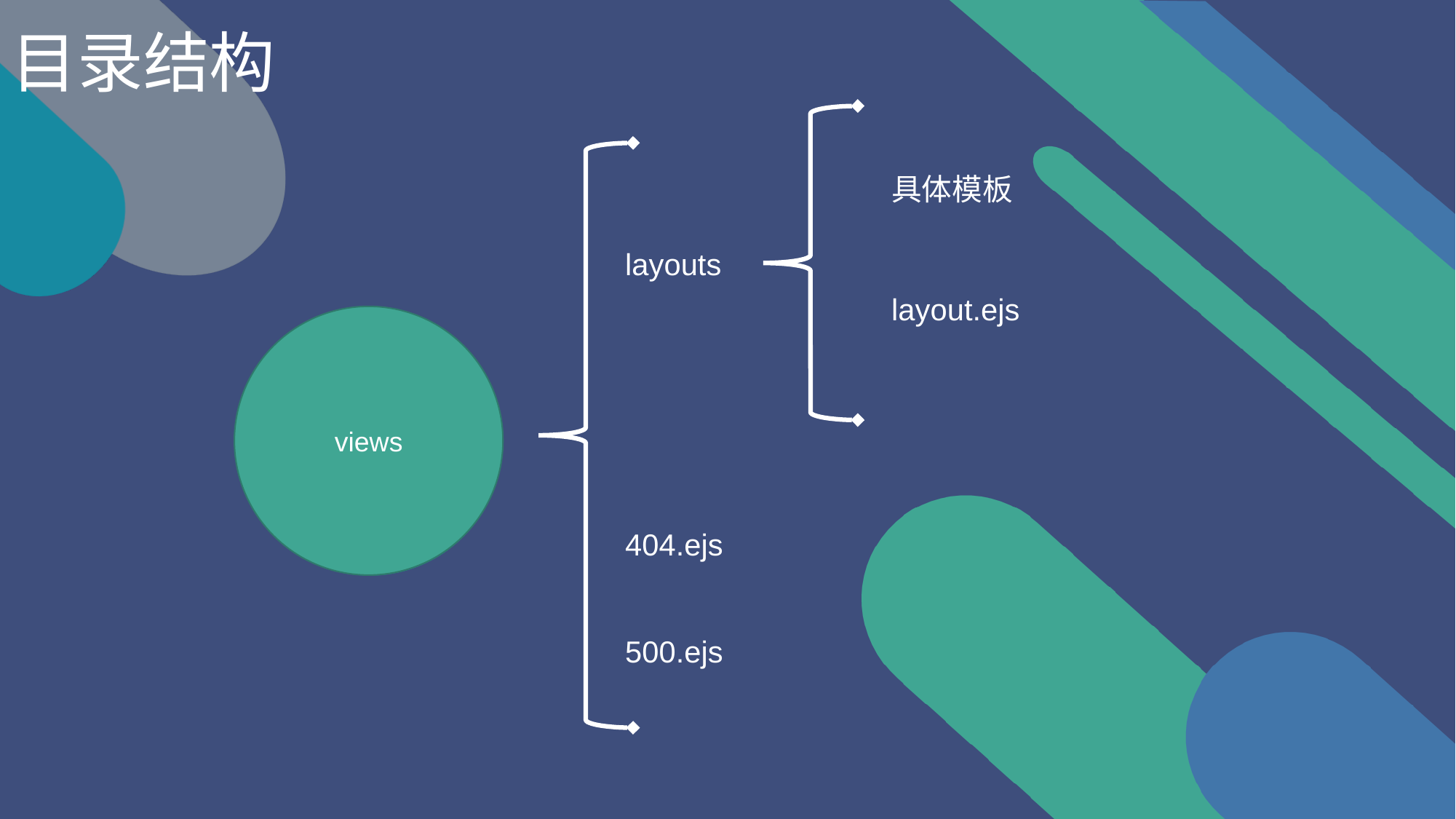

# 目录结构

具体模板
layouts
layout.ejs
views
404.ejs
500.ejs